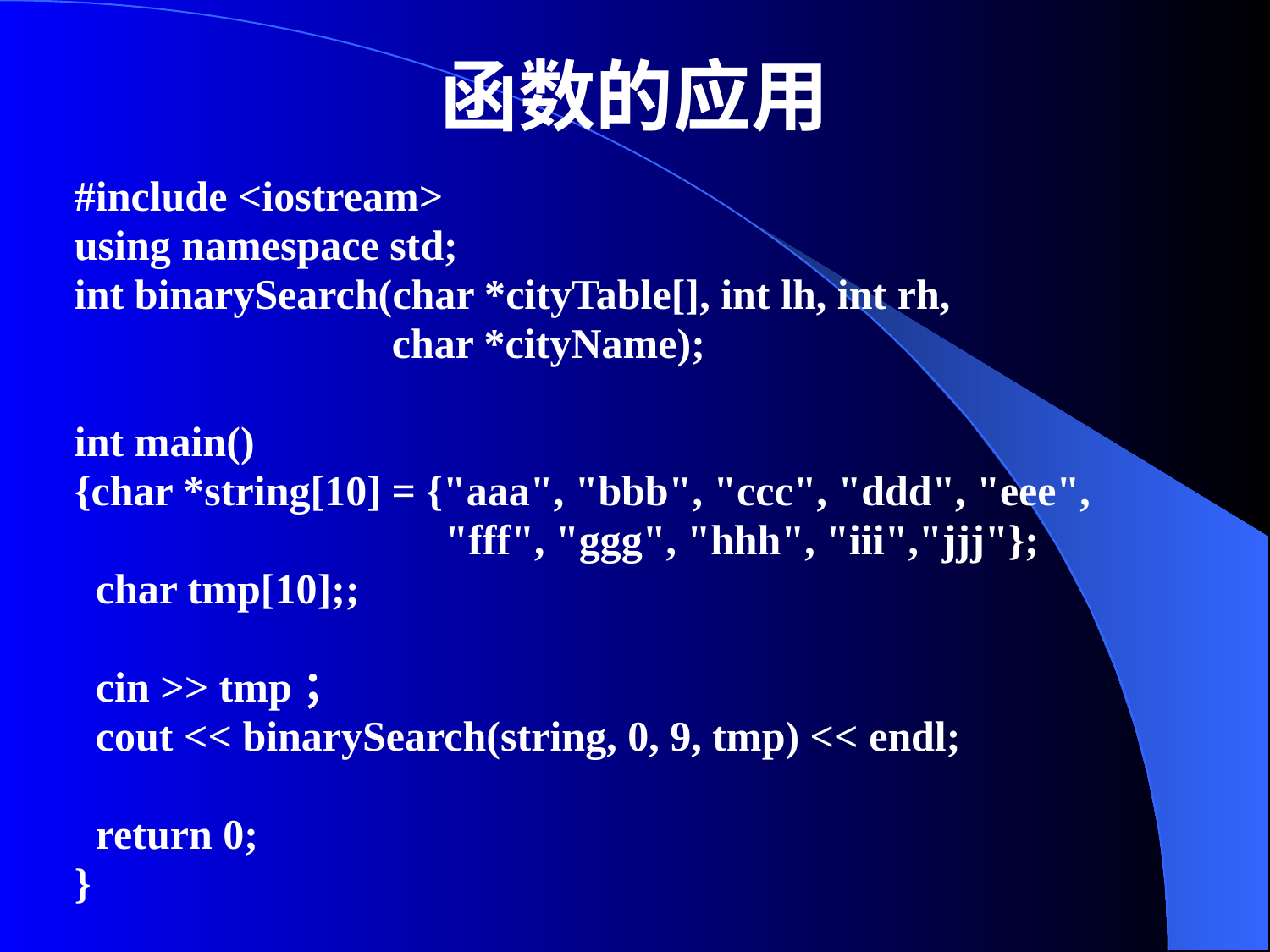

# 函数的应用
#include <iostream>
using namespace std;
int binarySearch(char *cityTable[], int lh, int rh,
                              char *cityName);

int main()
{char *string[10] = {"aaa", "bbb", "ccc", "ddd", "eee",
                                   "fff", "ggg", "hhh", "iii","jjj"};
  char tmp[10];;

  cin >> tmp；
  cout << binarySearch(string, 0, 9, tmp) << endl;

  return 0;
}